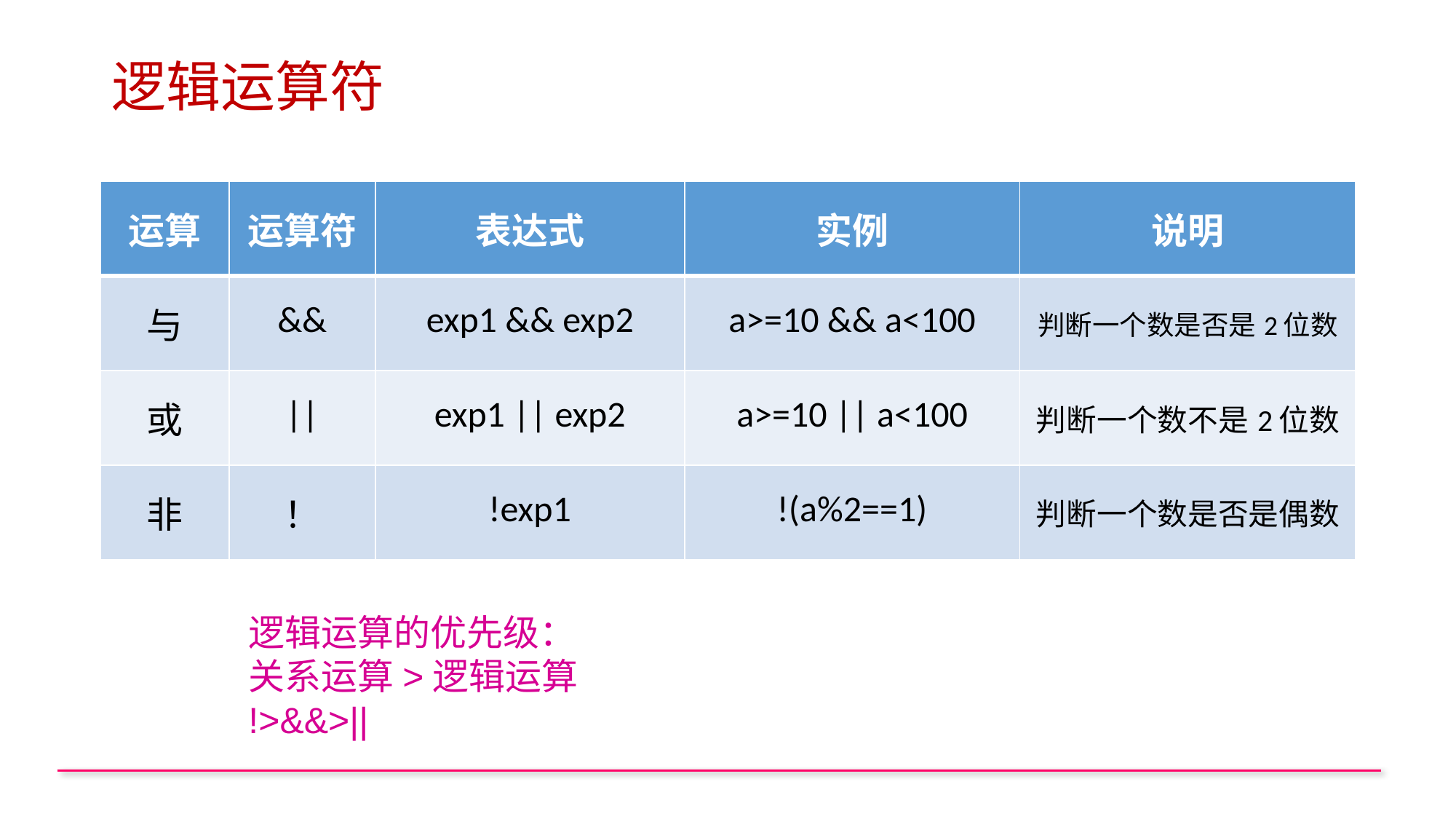

# 逻辑运算符
| 运算 | 运算符 | 表达式 | 实例 | 说明 |
| --- | --- | --- | --- | --- |
| 与 | && | exp1 && exp2 | a>=10 && a<100 | 判断一个数是否是2位数 |
| 或 | || | exp1 || exp2 | a>=10 || a<100 | 判断一个数不是2位数 |
| 非 | ！ | !exp1 | !(a%2==1) | 判断一个数是否是偶数 |
逻辑运算的优先级：
关系运算>逻辑运算
!>&&>||